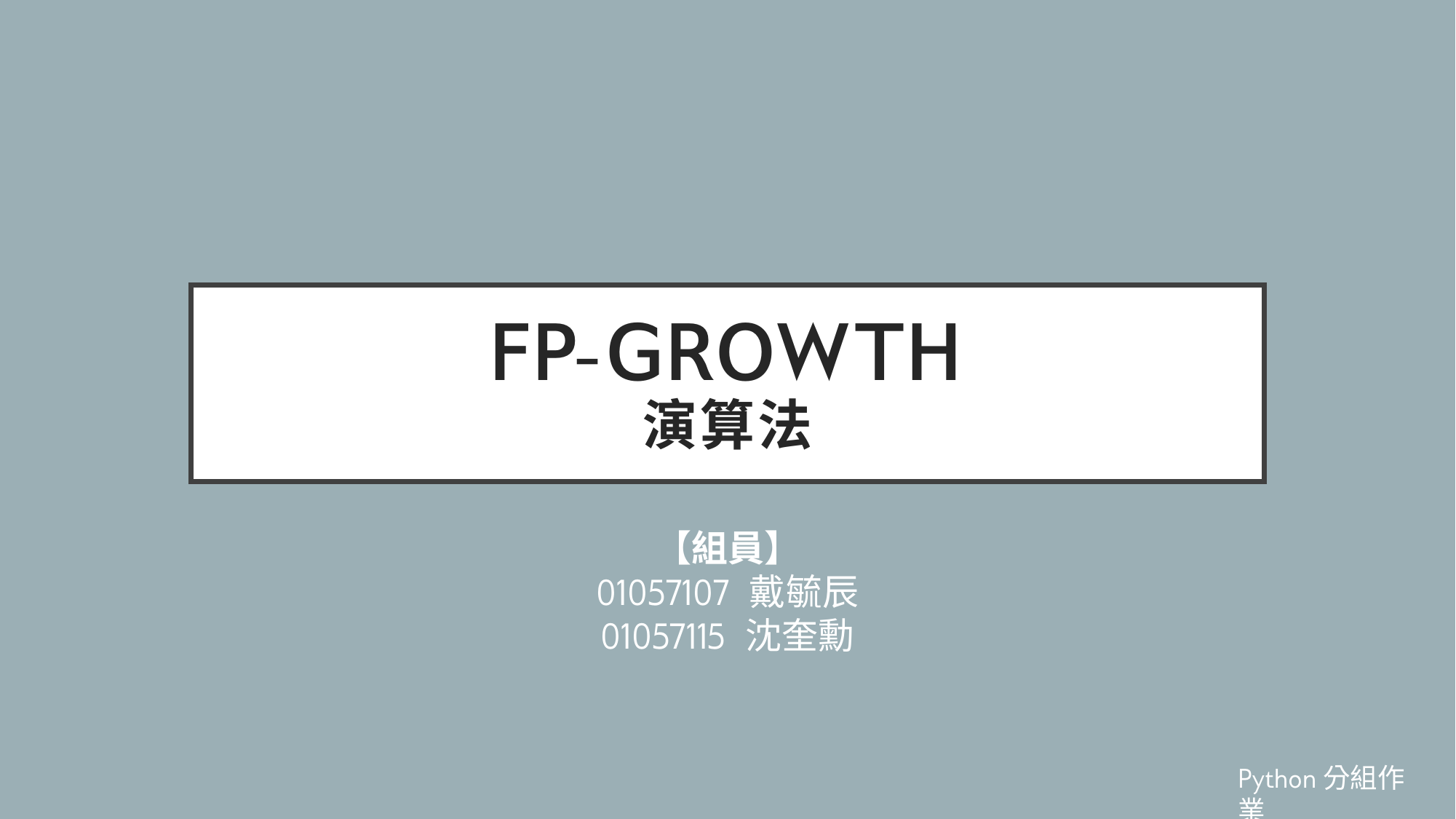

# FP-GROWTH 演算法
【組員】
01057107 戴毓辰
01057115 沈奎勳
Python分組作業